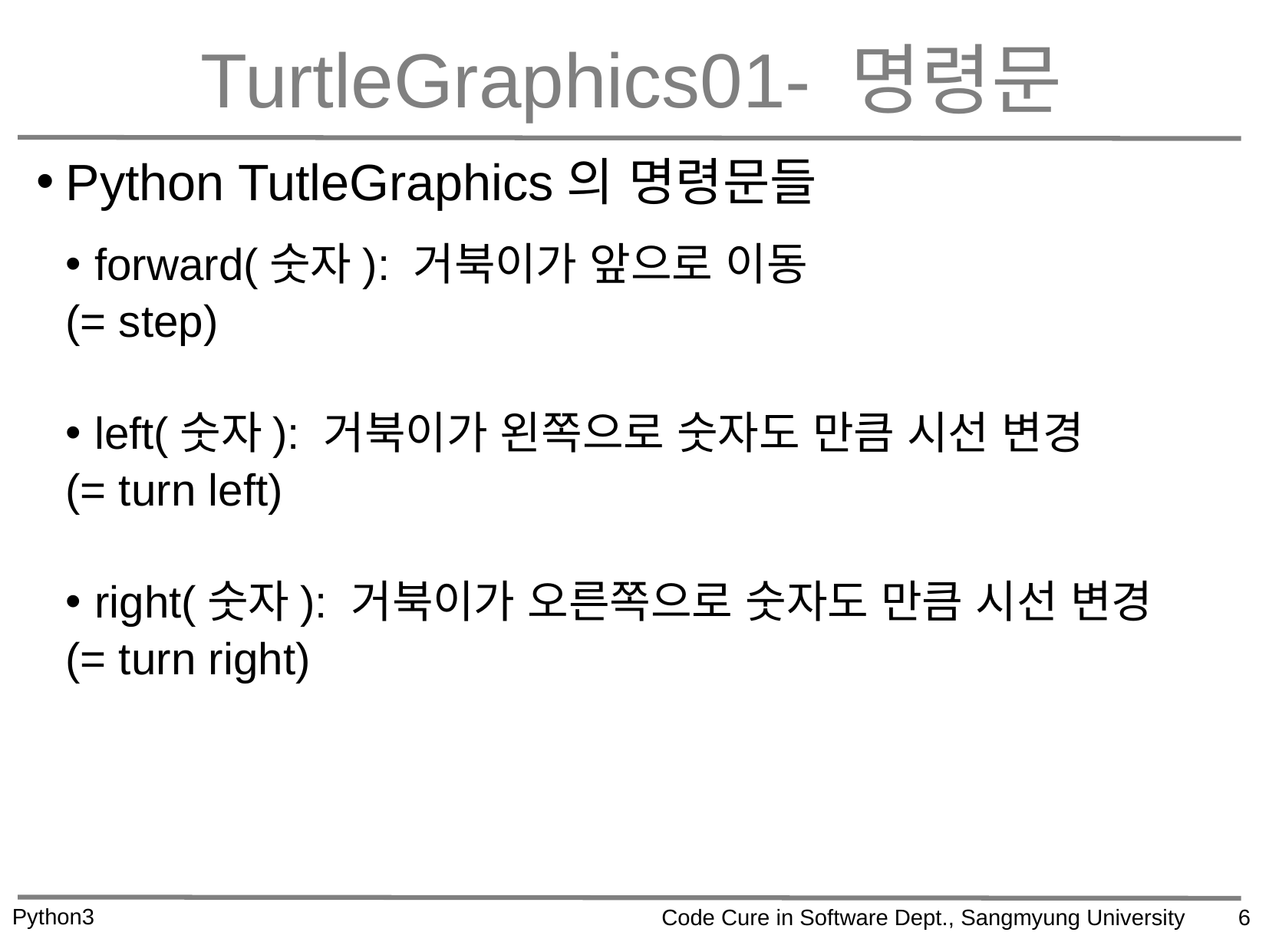

# TurtleGraphics01- 명령문
Python TutleGraphics의 명령문들
forward(숫자): 거북이가 앞으로 이동
(= step)

left(숫자): 거북이가 왼쪽으로 숫자도 만큼 시선 변경
(= turn left)

right(숫자): 거북이가 오른쪽으로 숫자도 만큼 시선 변경
(= turn right)